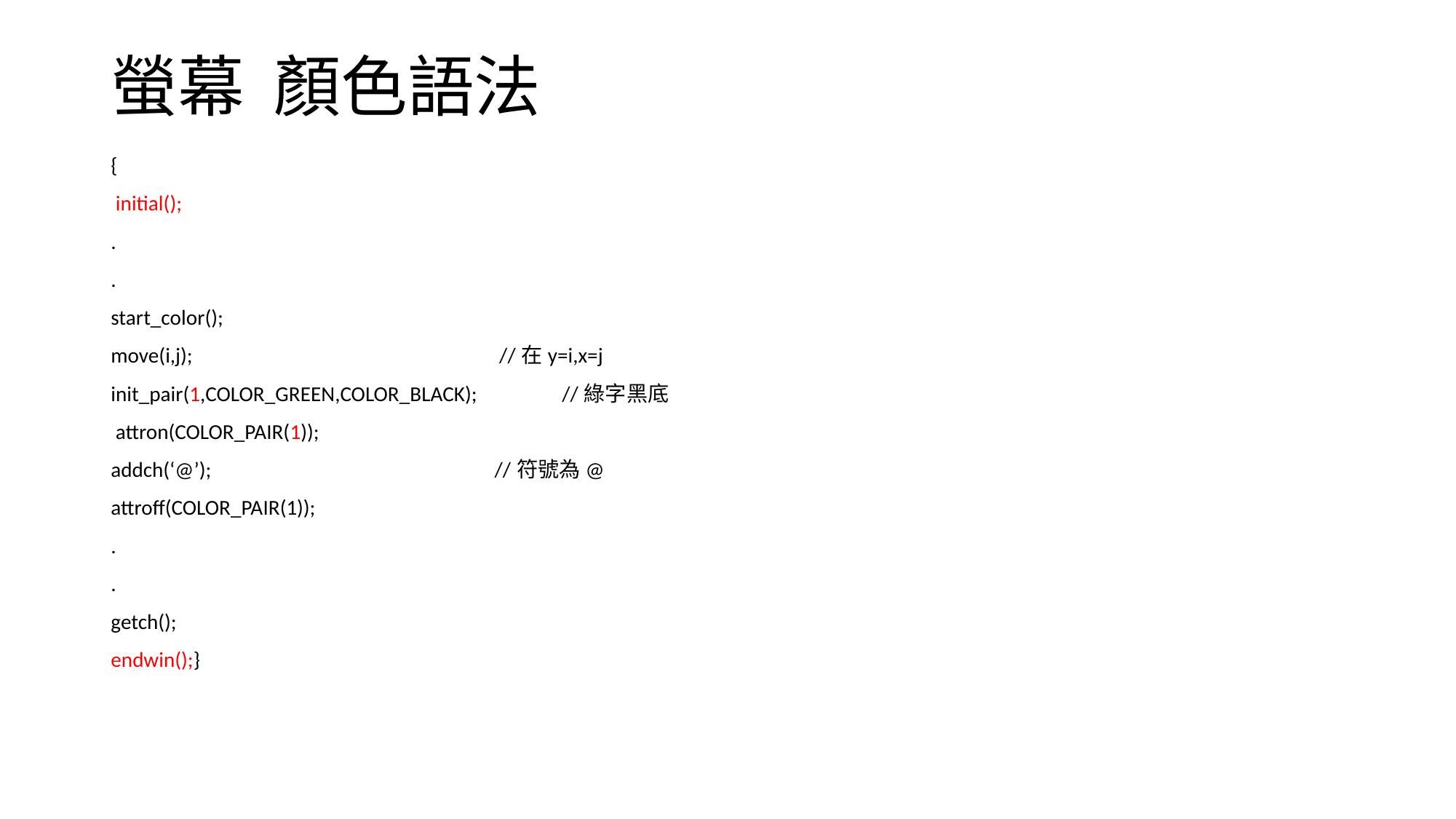

# 螢幕  顏色語法
{
 initial();
.
.
start_color();
move(i,j);                                                                 //在y=i,x=j
init_pair(1,COLOR_GREEN,COLOR_BLACK);                  //綠字黑底
 attron(COLOR_PAIR(1));
addch(‘@’);                                                            //符號為@
attroff(COLOR_PAIR(1));
.
.
getch();
endwin();}